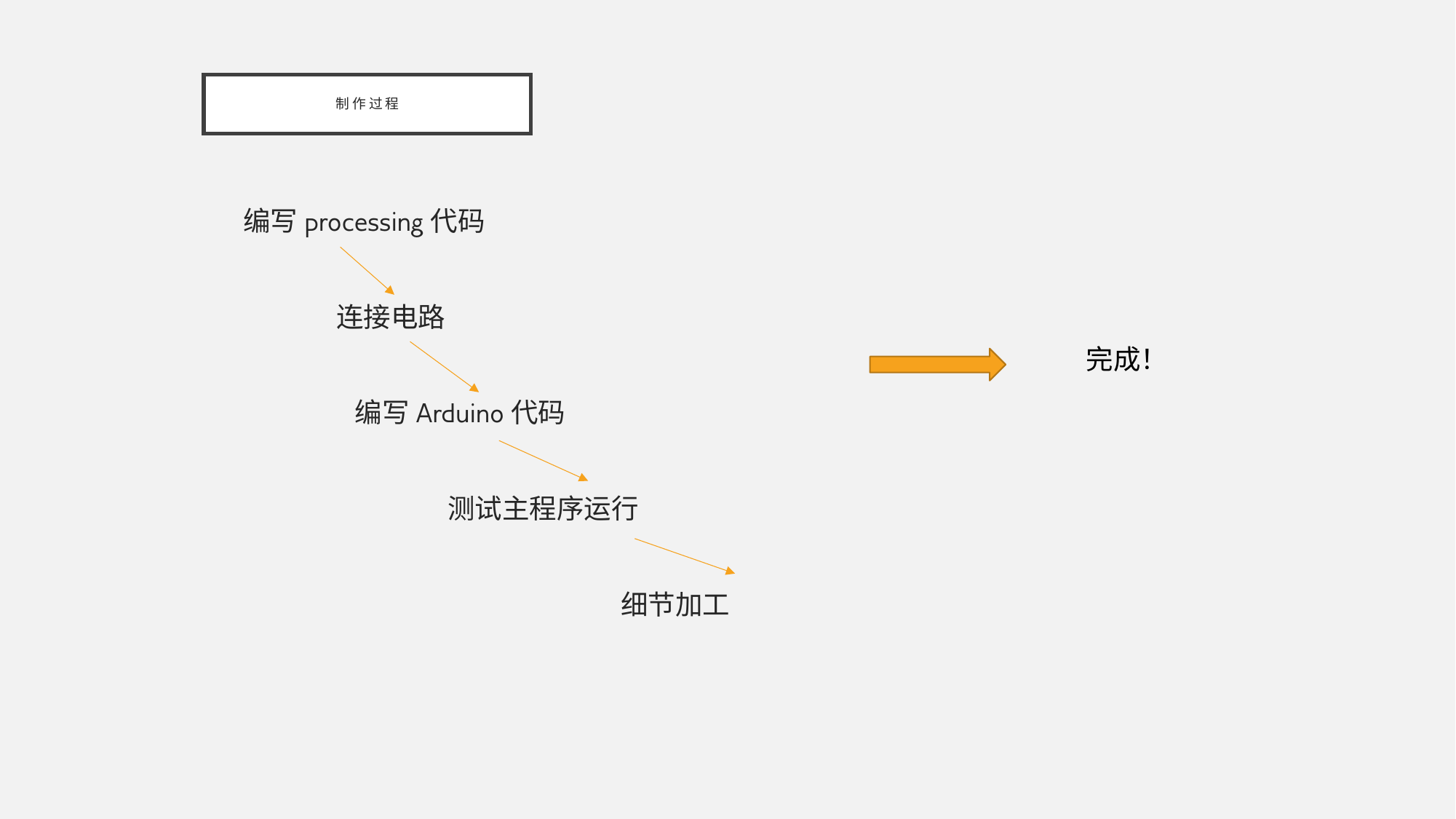

# 制作过程
编写processing代码

              连接电路

                 编写Arduino代码

                                测试主程序运行

                                                            细节加工
完成！